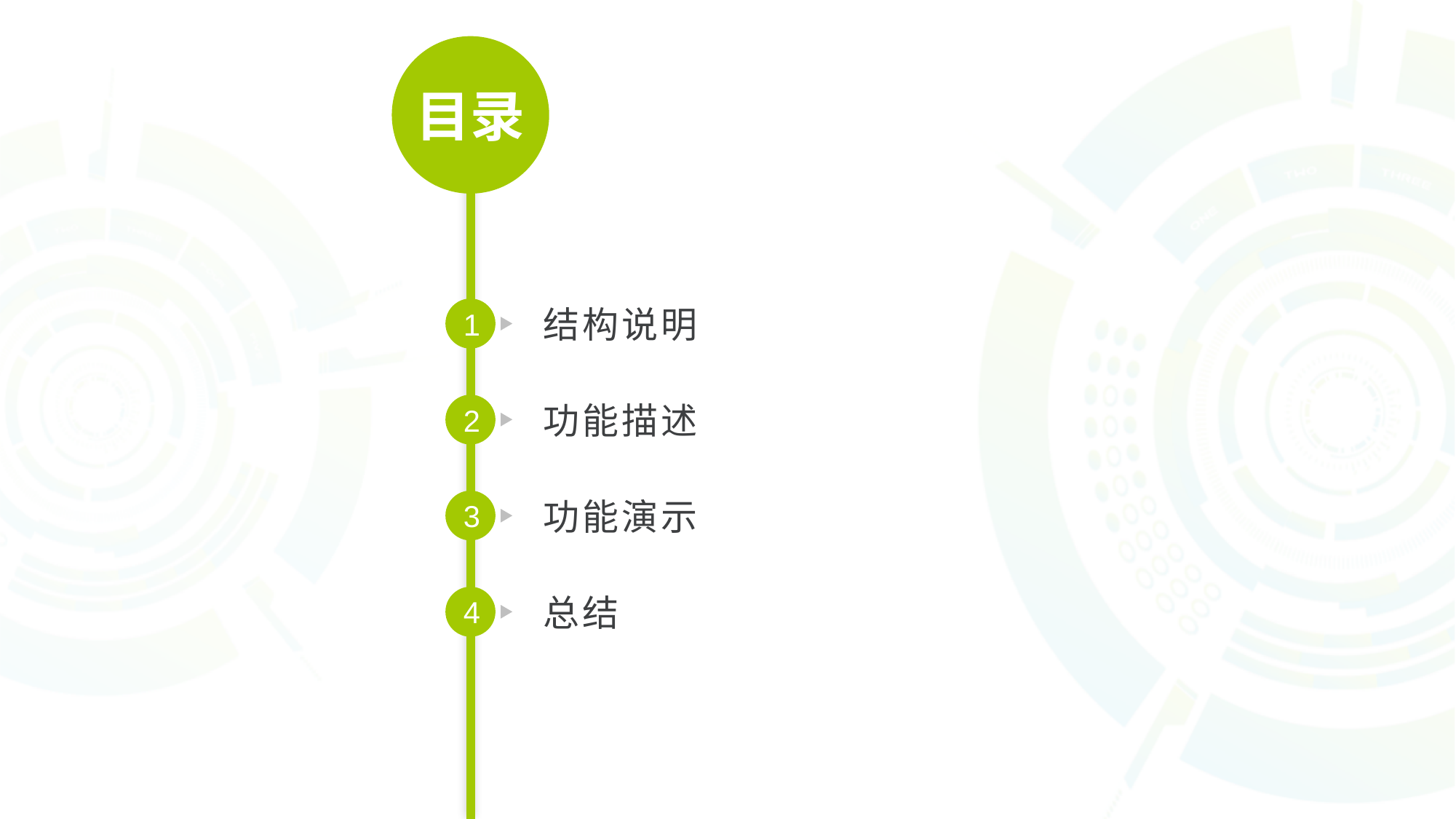

目录

结构说明
1

功能描述
2

功能演示
3

总结
4